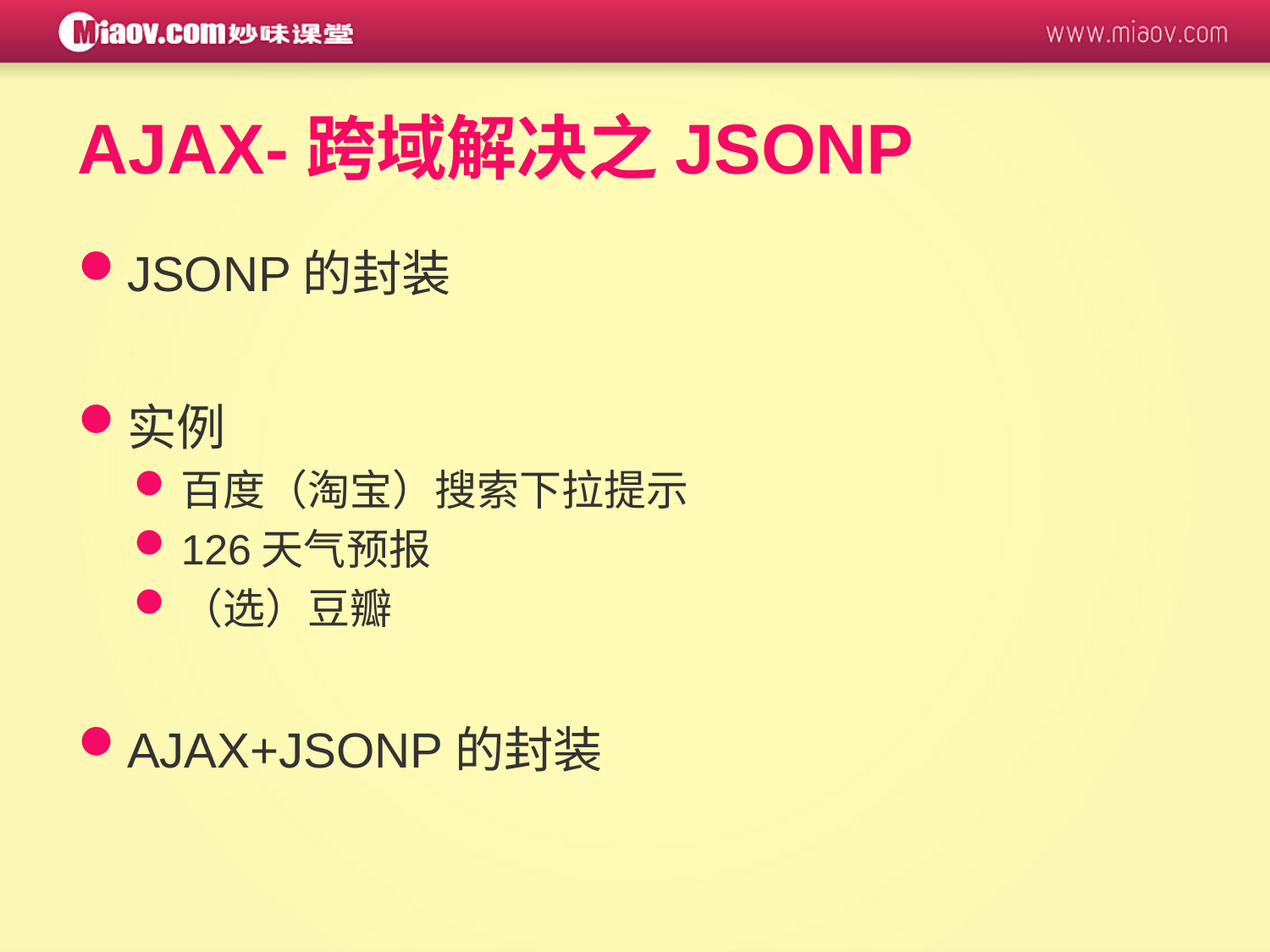

AJAX-跨域解决之JSONP
JSONP的封装

实例
百度（淘宝）搜索下拉提示
126天气预报
（选）豆瓣

AJAX+JSONP的封装